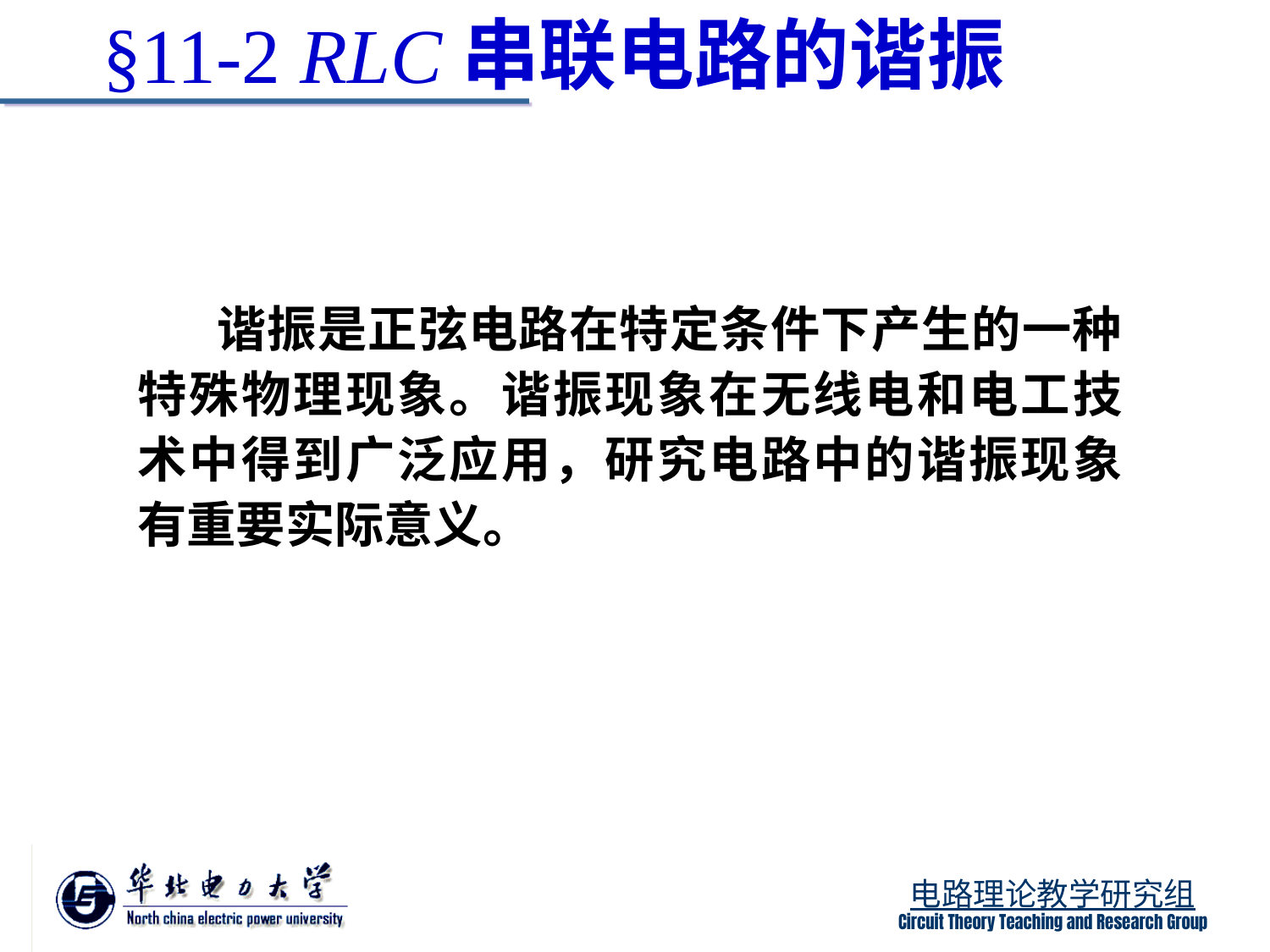

§11-2 RLC串联电路的谐振
谐振是正弦电路在特定条件下产生的一种特殊物理现象。谐振现象在无线电和电工技术中得到广泛应用，研究电路中的谐振现象有重要实际意义。